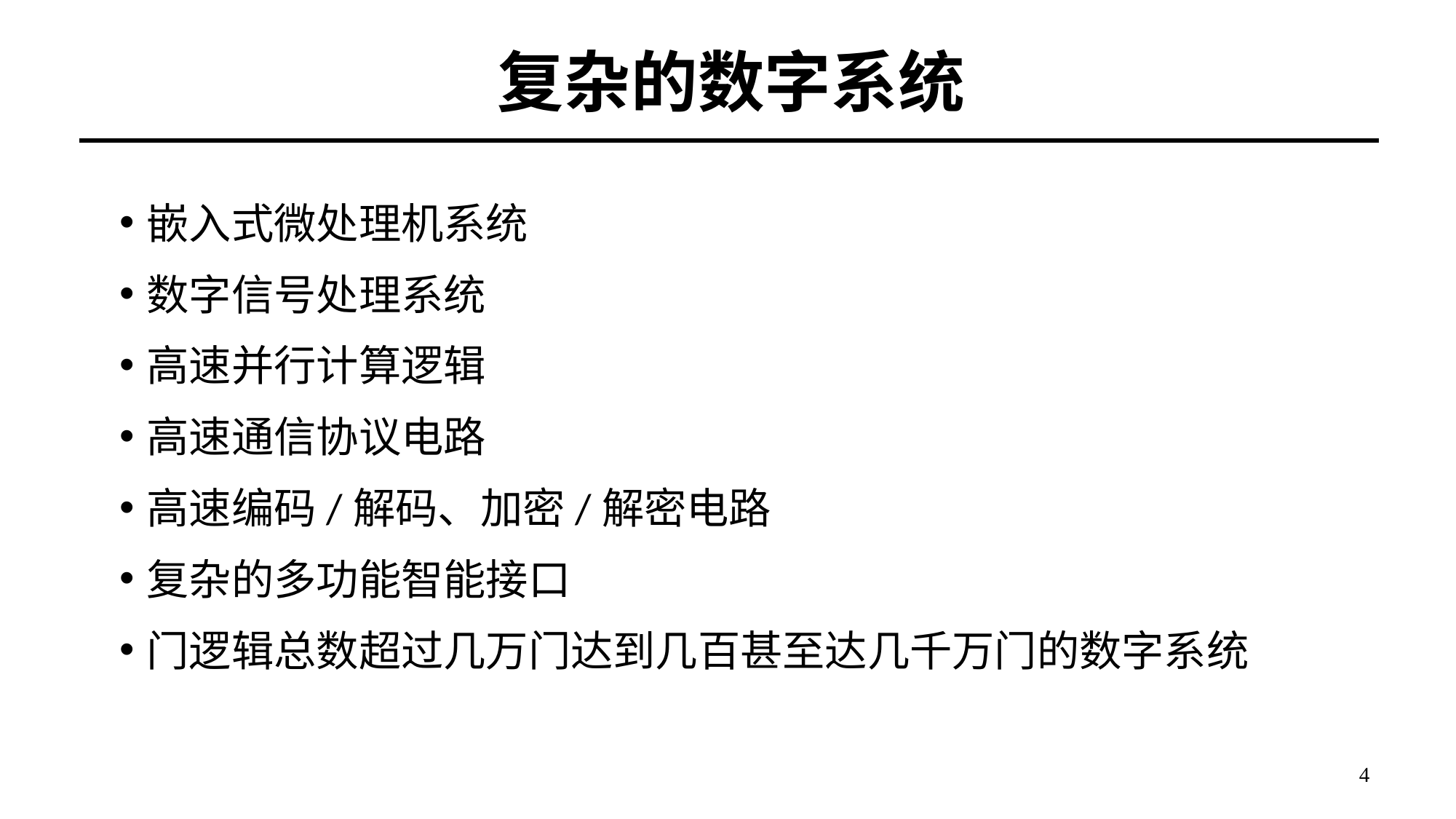

# 复杂的数字系统
嵌入式微处理机系统
数字信号处理系统
高速并行计算逻辑
高速通信协议电路
高速编码/解码、加密/解密电路
复杂的多功能智能接口
门逻辑总数超过几万门达到几百甚至达几千万门的数字系统
4